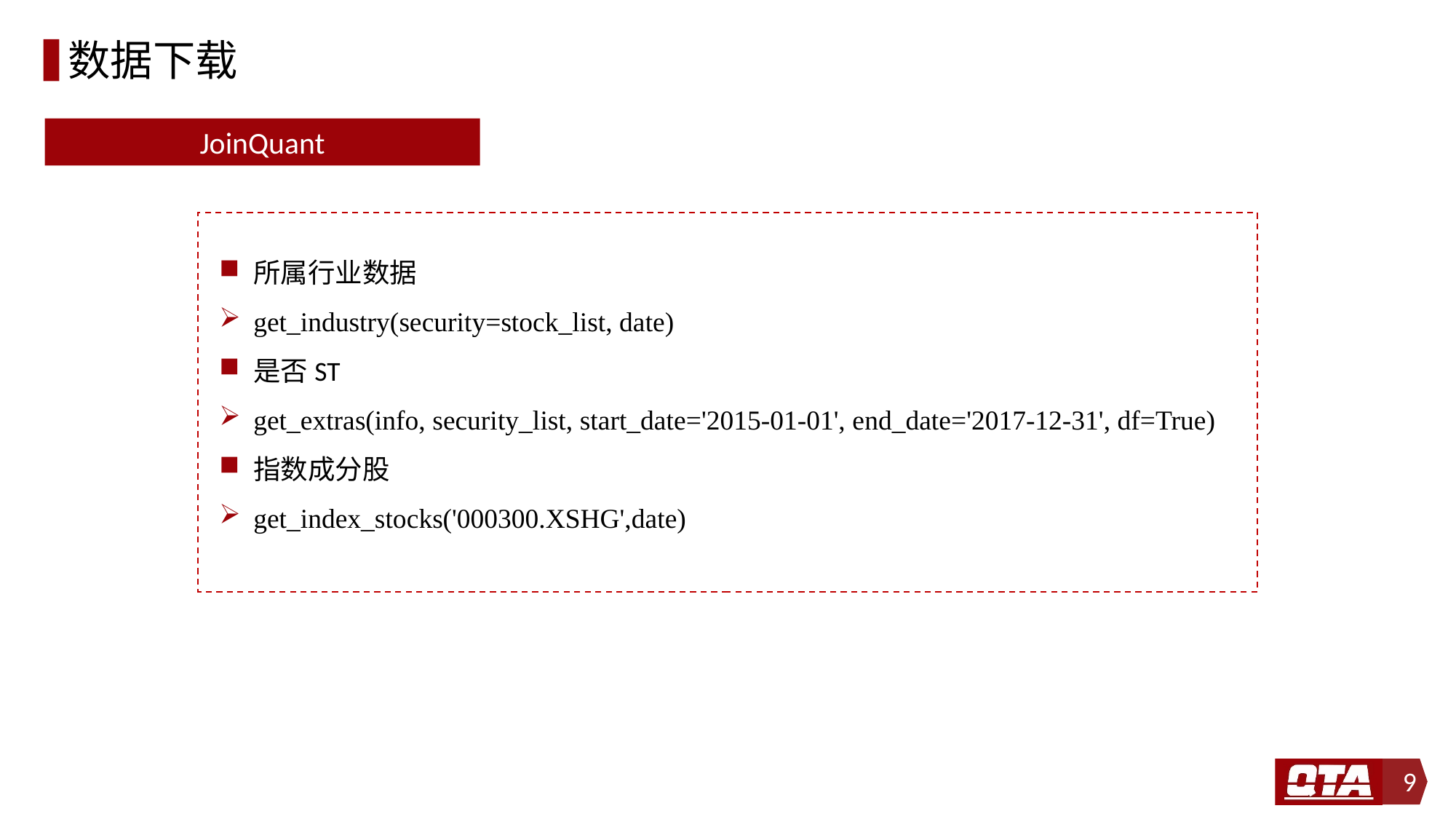

# 数据下载
JoinQuant

所属行业数据
get_industry(security=stock_list, date)
是否ST
get_extras(info, security_list, start_date='2015-01-01', end_date='2017-12-31', df=True)
指数成分股
get_index_stocks('000300.XSHG',date)

9